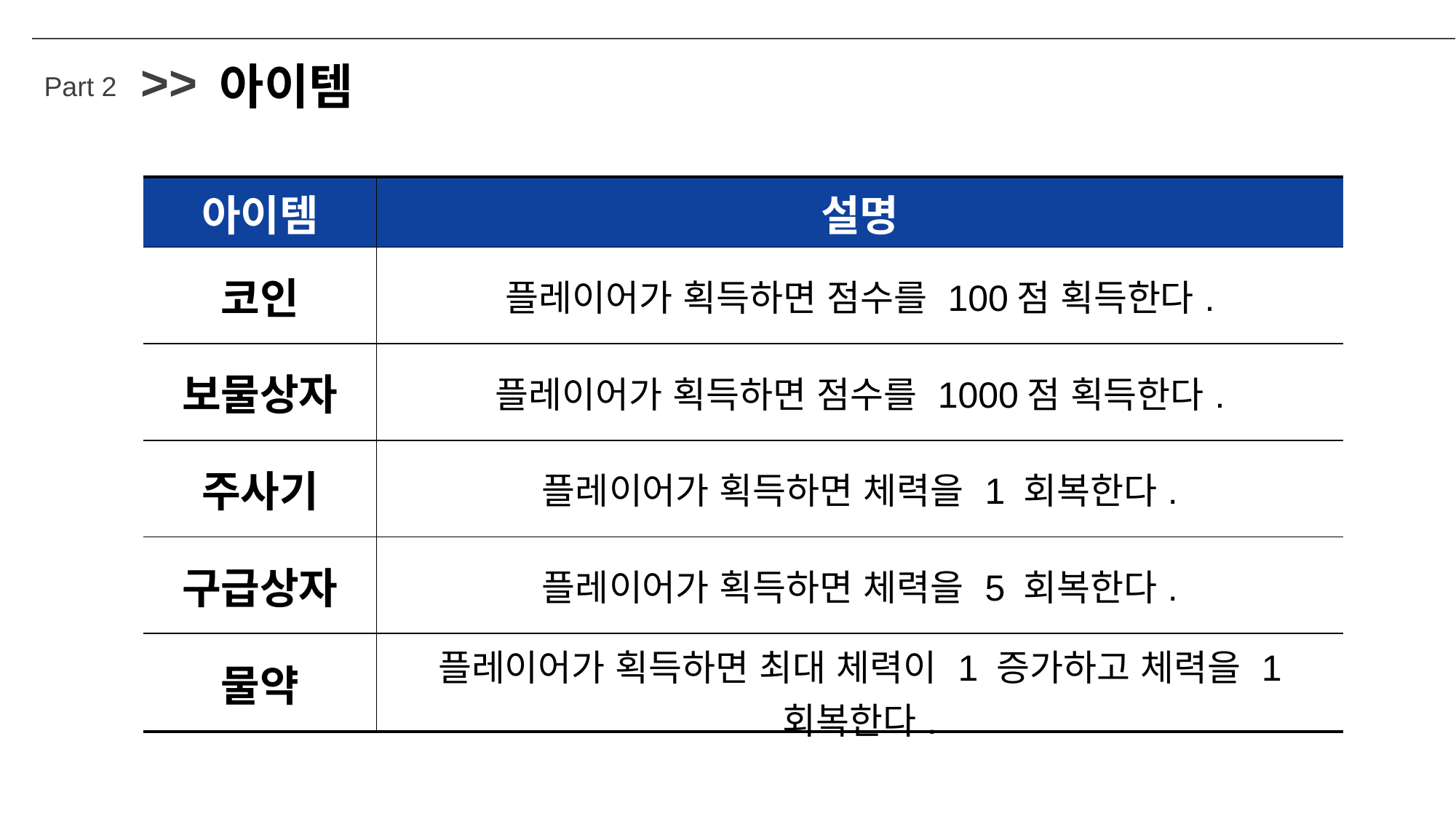

>>
아이템
Part 2
| 아이템 | 설명 |
| --- | --- |
| 코인 | 플레이어가 획득하면 점수를 100점 획득한다. |
| 보물상자 | 플레이어가 획득하면 점수를 1000점 획득한다. |
| 주사기 | 플레이어가 획득하면 체력을 1 회복한다. |
| 구급상자 | 플레이어가 획득하면 체력을 5 회복한다. |
| 물약 | 플레이어가 획득하면 최대 체력이 1 증가하고 체력을 1 회복한다. |